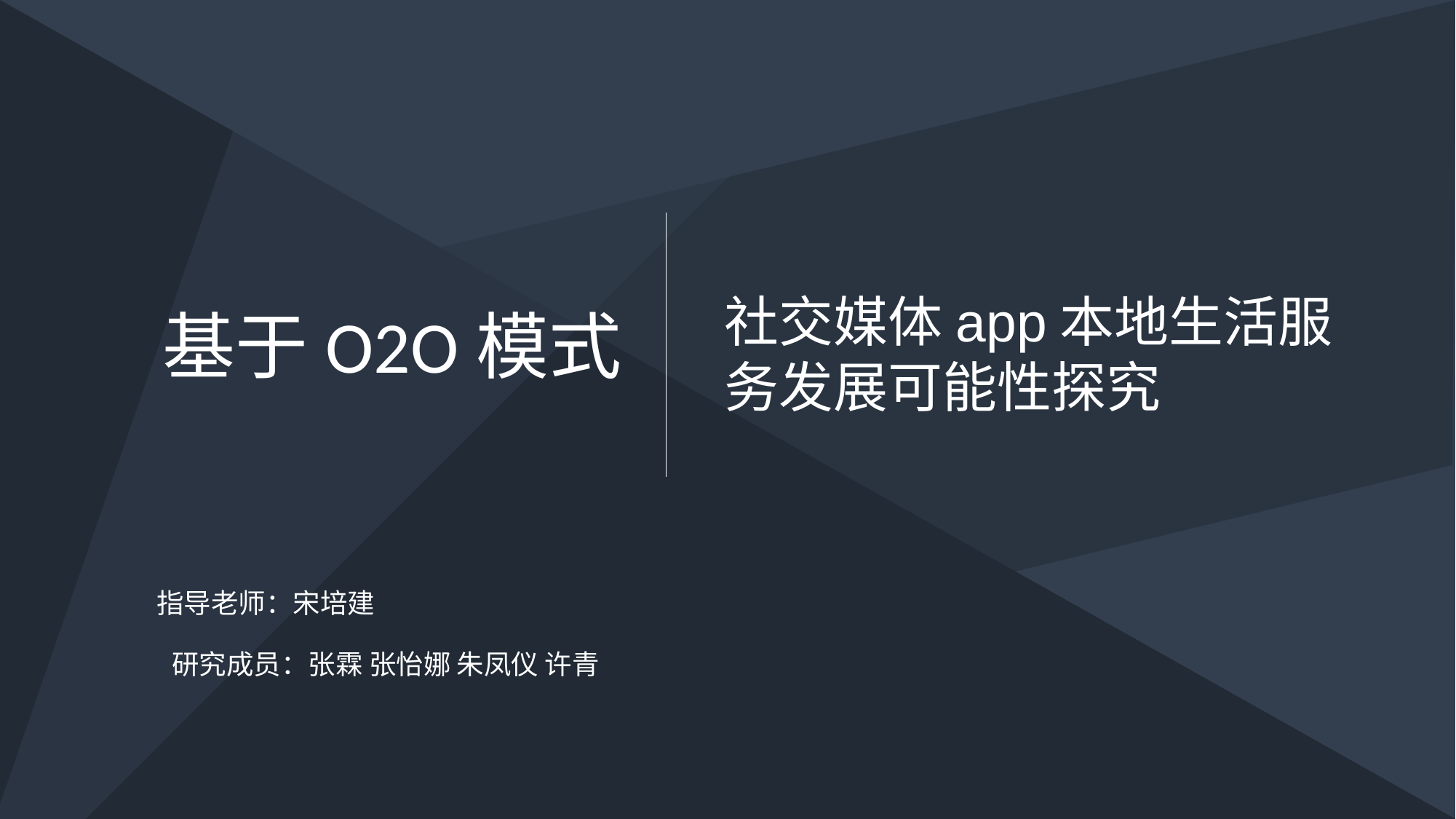

社交媒体app本地生活服务发展可能性探究
基于O2O模式
指导老师：宋培建
研究成员：张霖 张怡娜 朱凤仪 许青